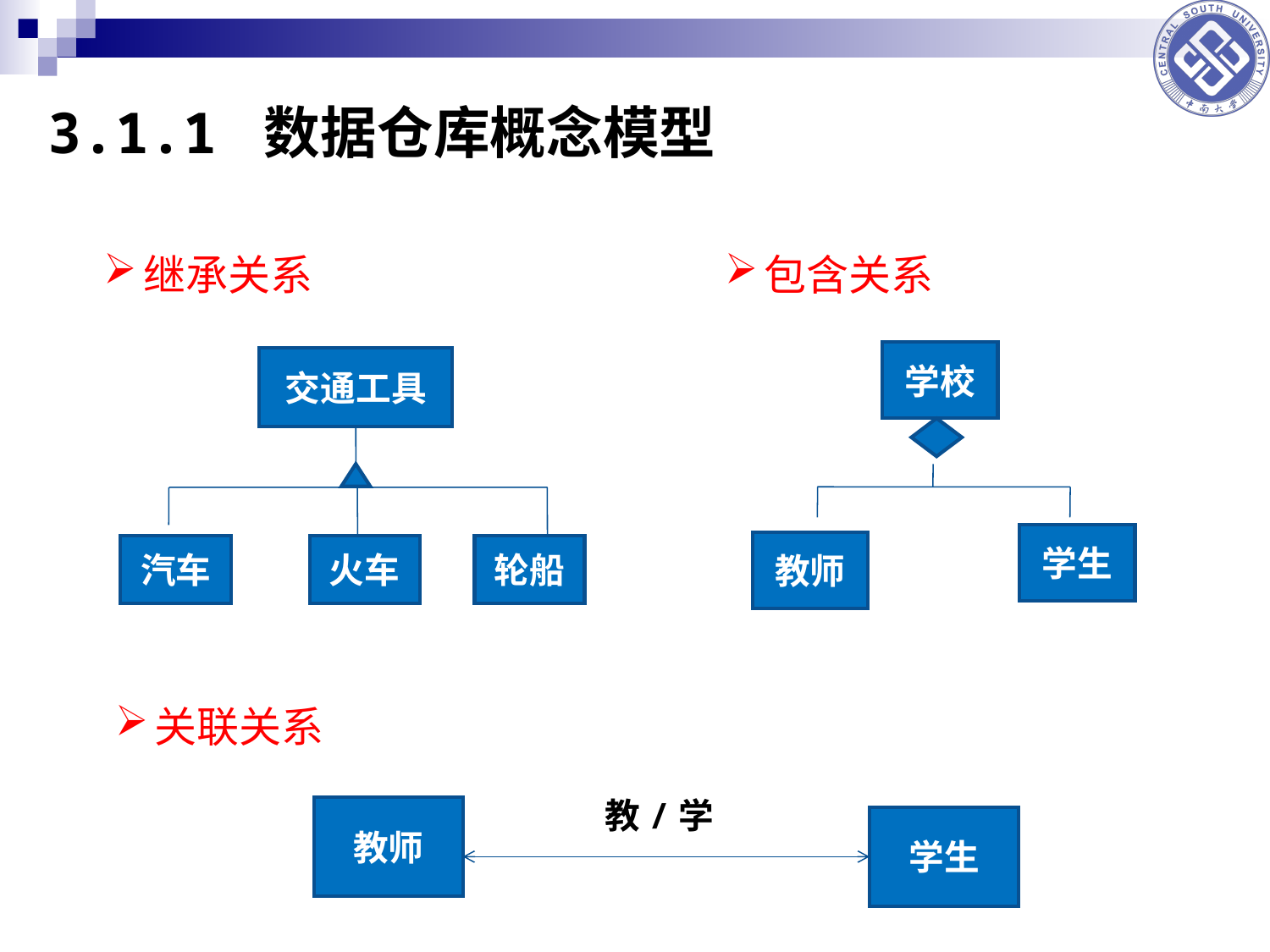

3.1.1 数据仓库概念模型
继承关系
包含关系
学校

学生
教师
交通工具

汽车
火车
轮船
关联关系
教/学
教师
学生